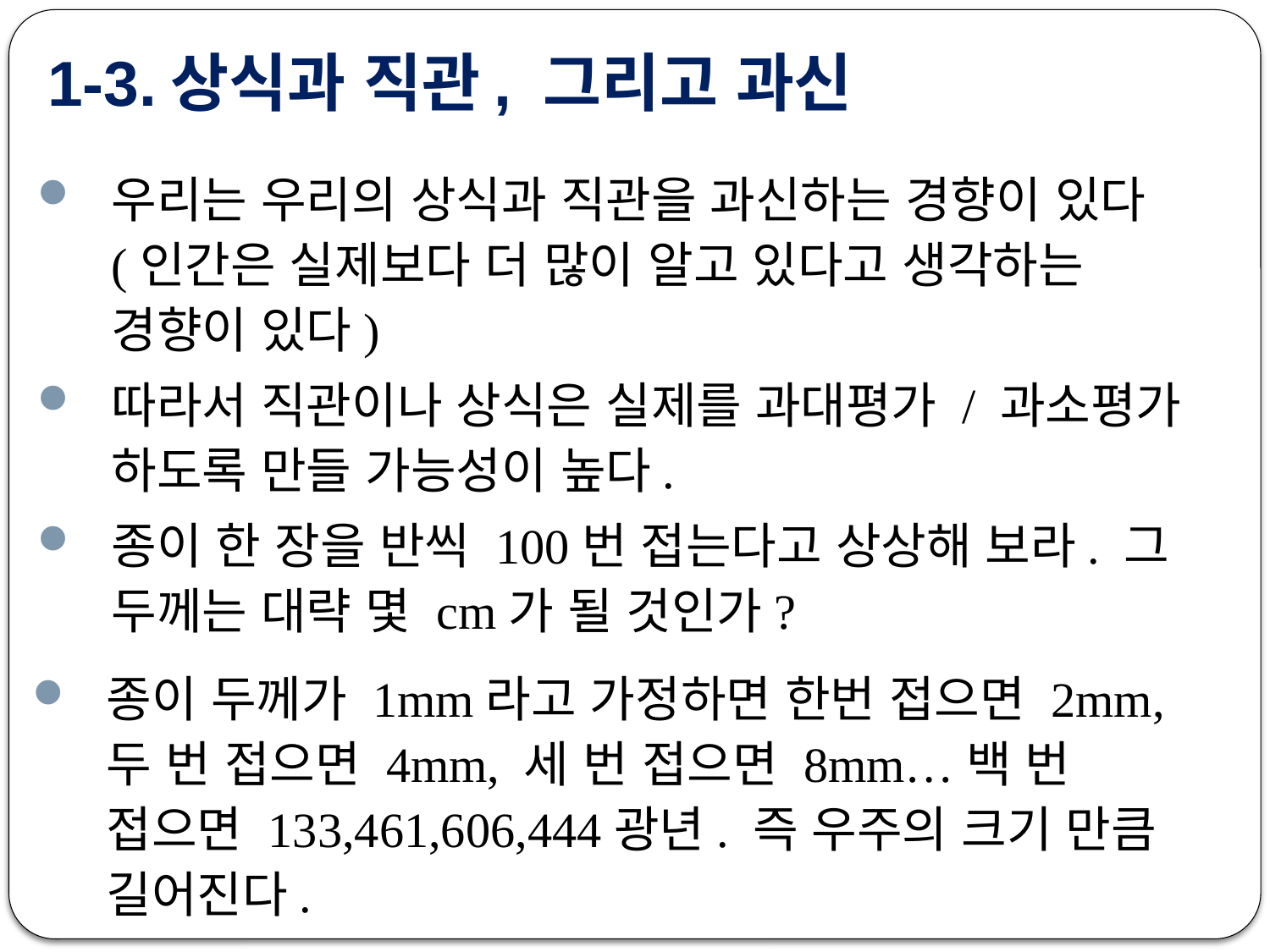

# 1-3.상식과 직관, 그리고 과신
우리는 우리의 상식과 직관을 과신하는 경향이 있다 (인간은 실제보다 더 많이 알고 있다고 생각하는 경향이 있다)
따라서 직관이나 상식은 실제를 과대평가 / 과소평가 하도록 만들 가능성이 높다.
종이 한 장을 반씩 100번 접는다고 상상해 보라. 그 두께는 대략 몇 cm가 될 것인가?

종이 두께가 1mm라고 가정하면 한번 접으면 2mm, 두 번 접으면 4mm, 세 번 접으면 8mm…백 번 접으면 133,461,606,444광년. 즉 우주의 크기 만큼 길어진다.